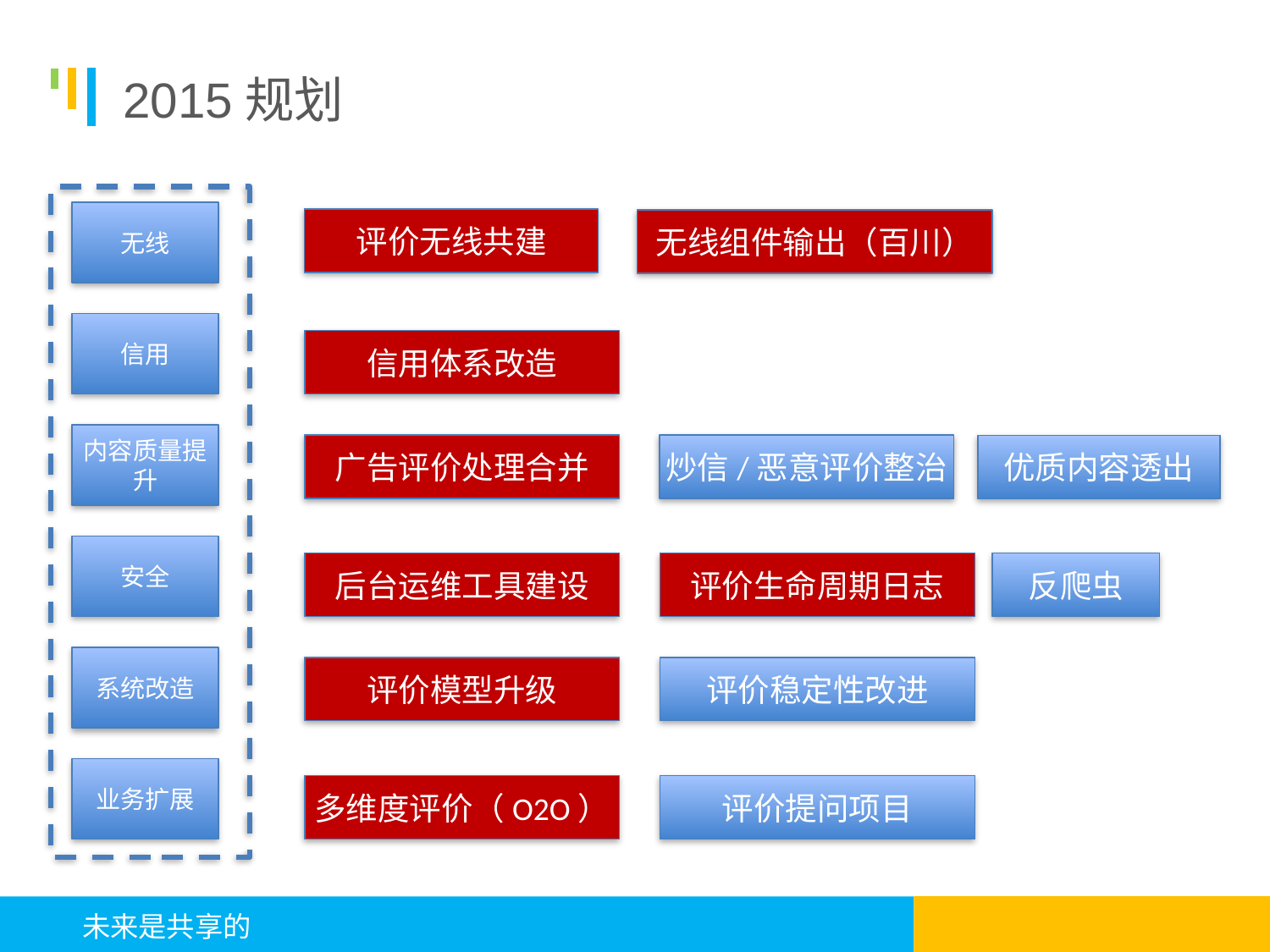

# 2015规划

无线

评价无线共建

无线组件输出（百川）

信用

信用体系改造

内容质量提升

广告评价处理合并

炒信/恶意评价整治

优质内容透出

安全

后台运维工具建设

评价生命周期日志

反爬虫

系统改造

评价模型升级

评价稳定性改进

业务扩展

多维度评价（O2O）

评价提问项目

            未来是共享的